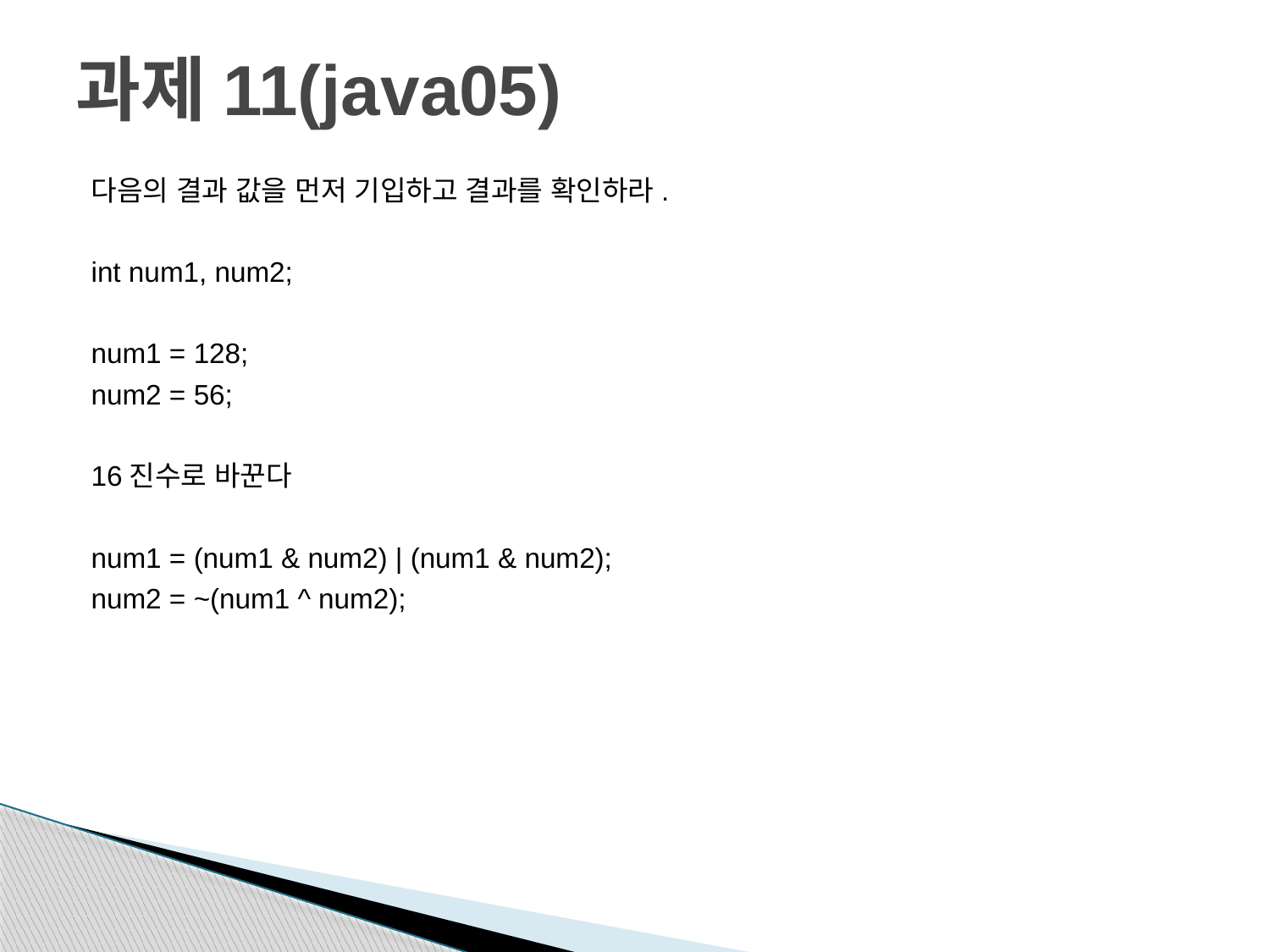

# 과제11(java05)
다음의 결과 값을 먼저 기입하고 결과를 확인하라.

int num1, num2;

num1 = 128;
num2 = 56;

16진수로 바꾼다

num1 = (num1 & num2) | (num1 & num2);
num2 = ~(num1 ^ num2);